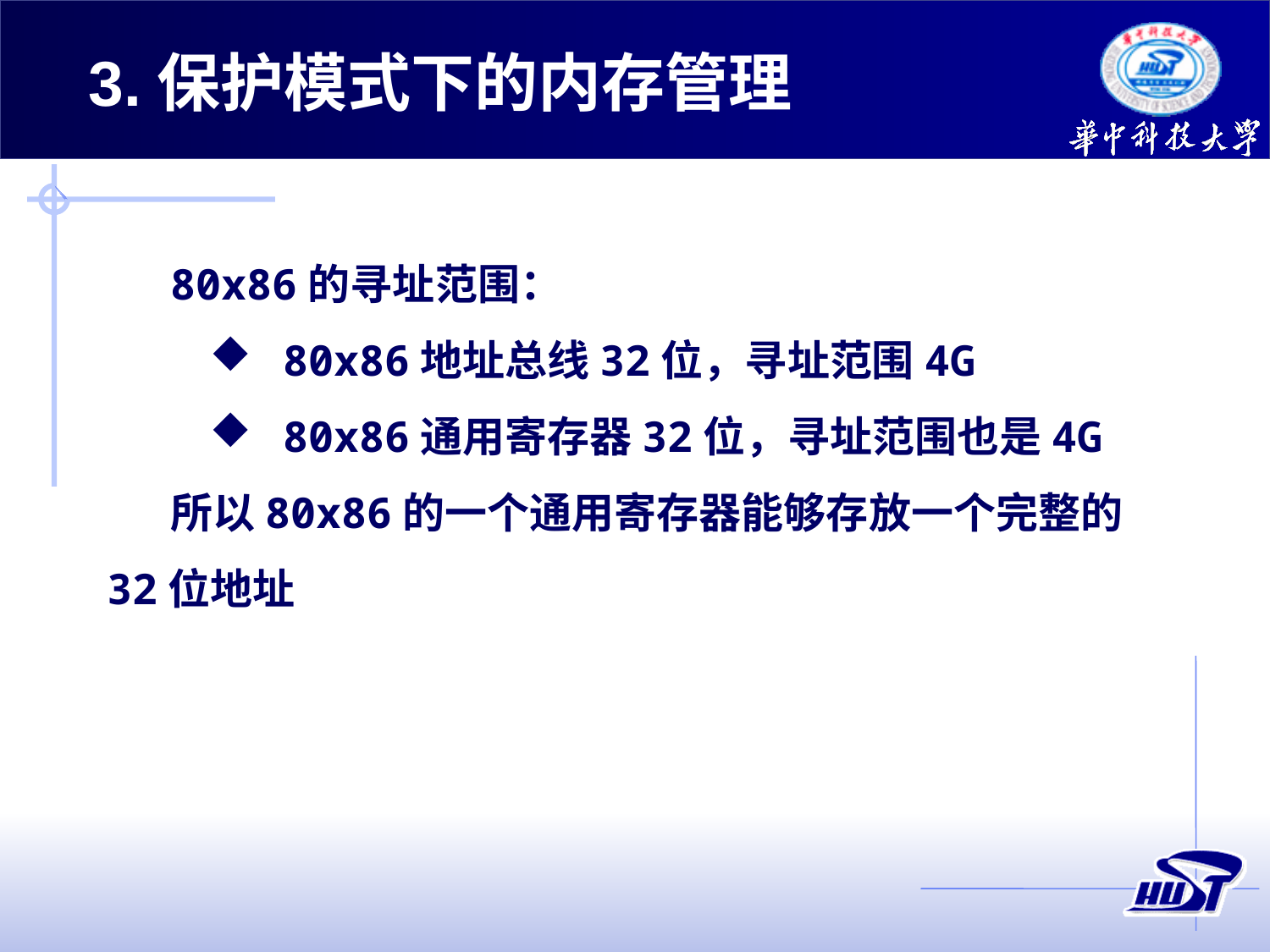

3.保护模式下的内存管理
80x86的寻址范围：
 80x86地址总线32位，寻址范围4G
 80x86通用寄存器32位，寻址范围也是4G
所以80x86的一个通用寄存器能够存放一个完整的32位地址